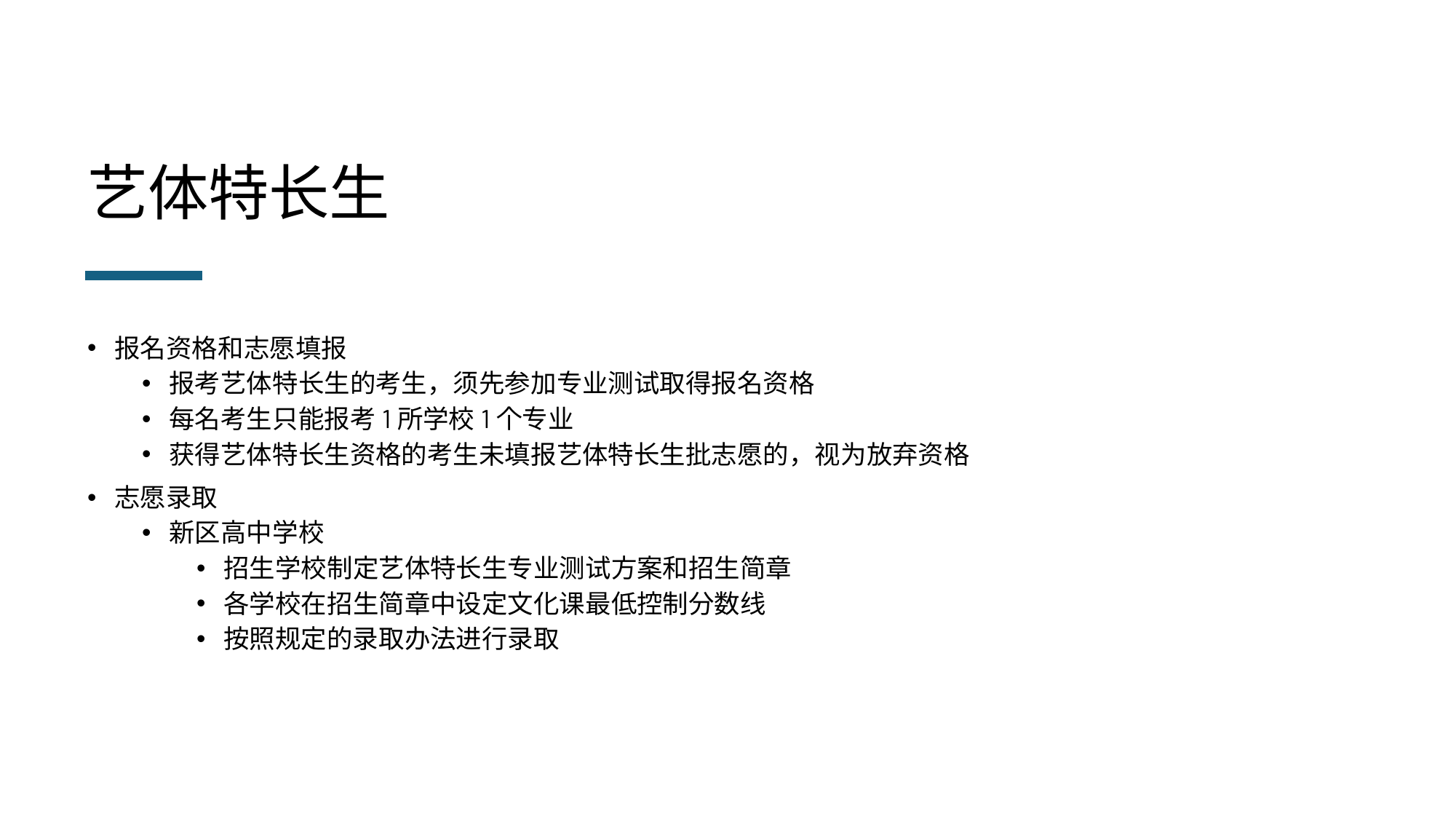

# 艺体特长生
报名资格和志愿填报
报考艺体特长生的考生，须先参加专业测试取得报名资格
每名考生只能报考1所学校1个专业
获得艺体特长生资格的考生未填报艺体特长生批志愿的，视为放弃资格
志愿录取
新区高中学校
招生学校制定艺体特长生专业测试方案和招生简章
各学校在招生简章中设定文化课最低控制分数线
按照规定的录取办法进行录取